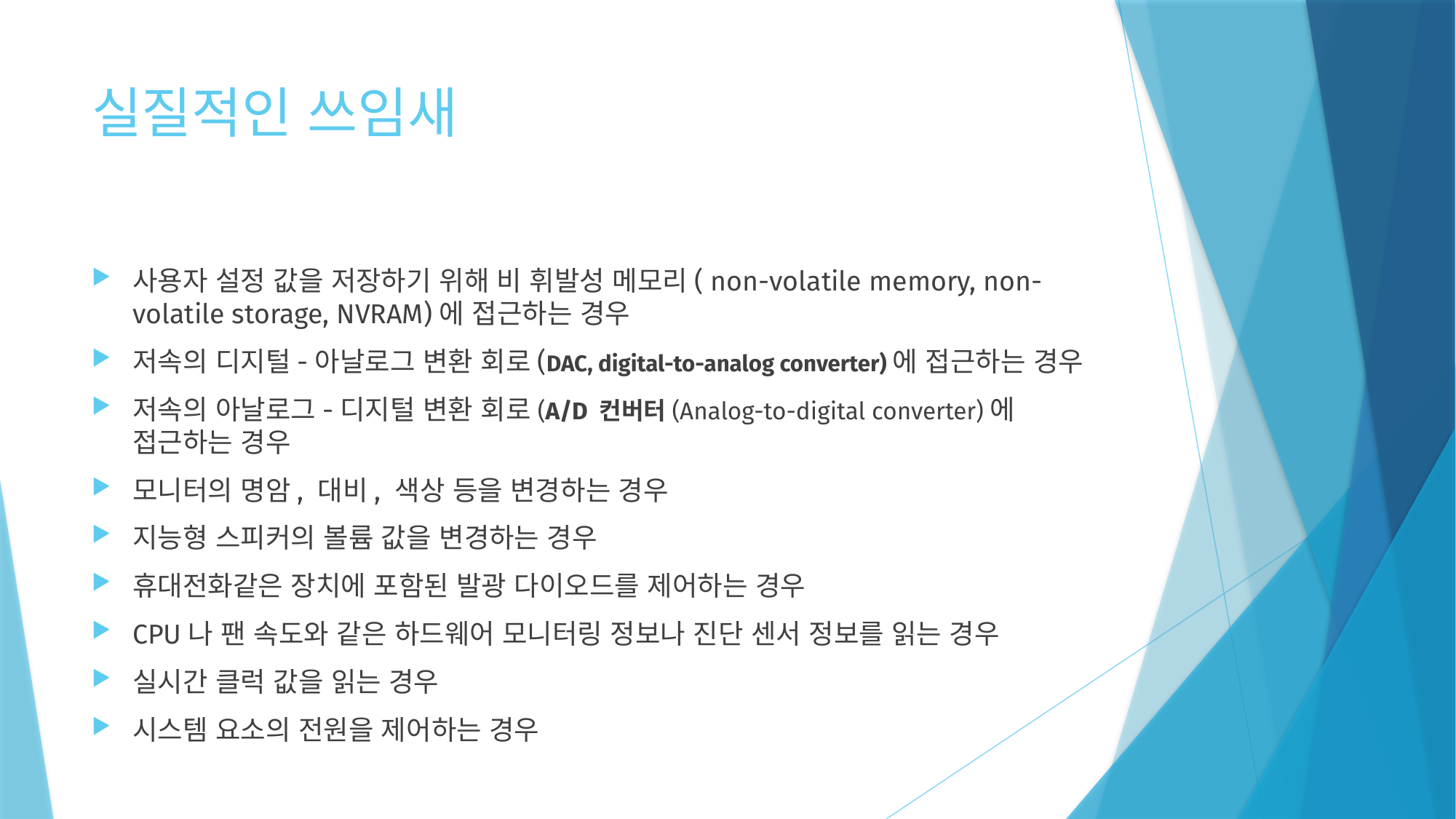

# 실질적인 쓰임새
사용자 설정 값을 저장하기 위해 비 휘발성 메모리( non-volatile memory, non-volatile storage, NVRAM)에 접근하는 경우
저속의 디지털-아날로그 변환 회로(DAC, digital-to-analog converter)에 접근하는 경우
저속의 아날로그-디지털 변환 회로(A/D 컨버터(Analog-to-digital converter)에 접근하는 경우
모니터의 명암, 대비, 색상 등을 변경하는 경우
지능형 스피커의 볼륨 값을 변경하는 경우
휴대전화같은 장치에 포함된 발광 다이오드를 제어하는 경우
CPU나 팬 속도와 같은 하드웨어 모니터링 정보나 진단 센서 정보를 읽는 경우
실시간 클럭 값을 읽는 경우
시스템 요소의 전원을 제어하는 경우